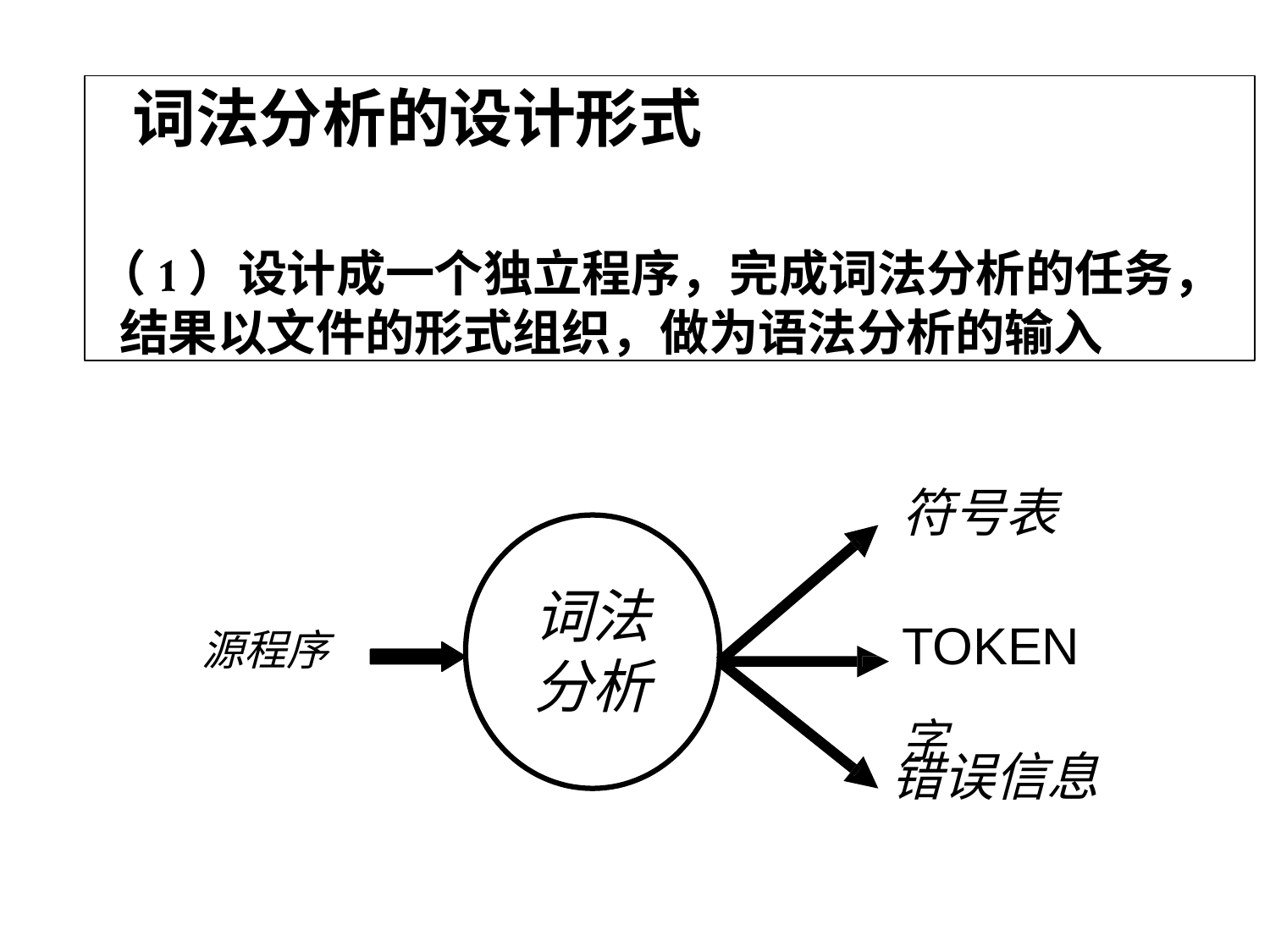

词法分析的设计形式

（1）设计成一个独立程序，完成词法分析的任务，  结果以文件的形式组织，做为语法分析的输入
符号表

词法 分析
TOKEN字
源程序

错误信息